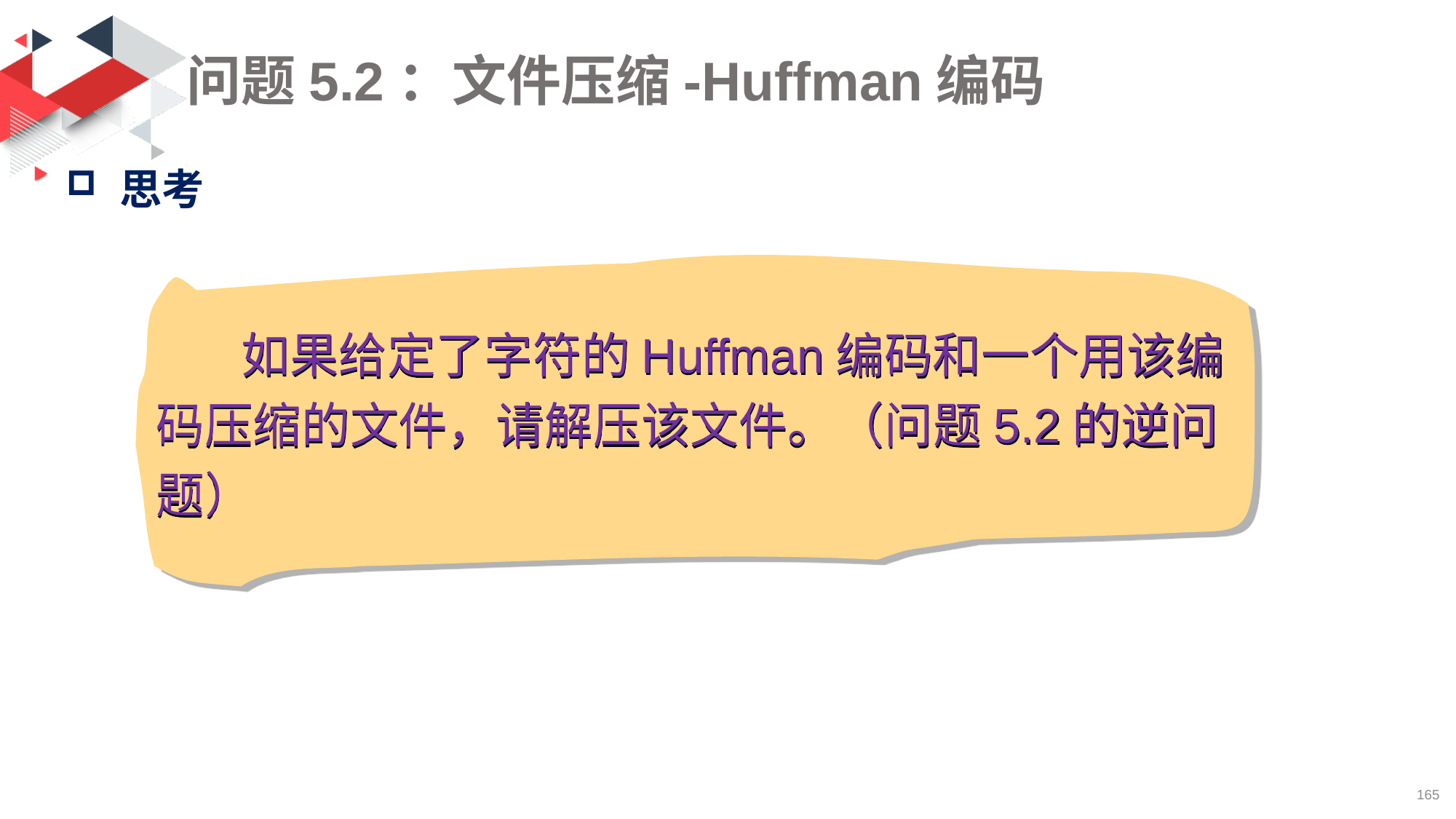

# 问题5.2：文件压缩-Huffman编码
思考

如果给定了字符的Huffman编码和一个用该编码压缩的文件，请解压该文件。（问题5.2的逆问题）
165